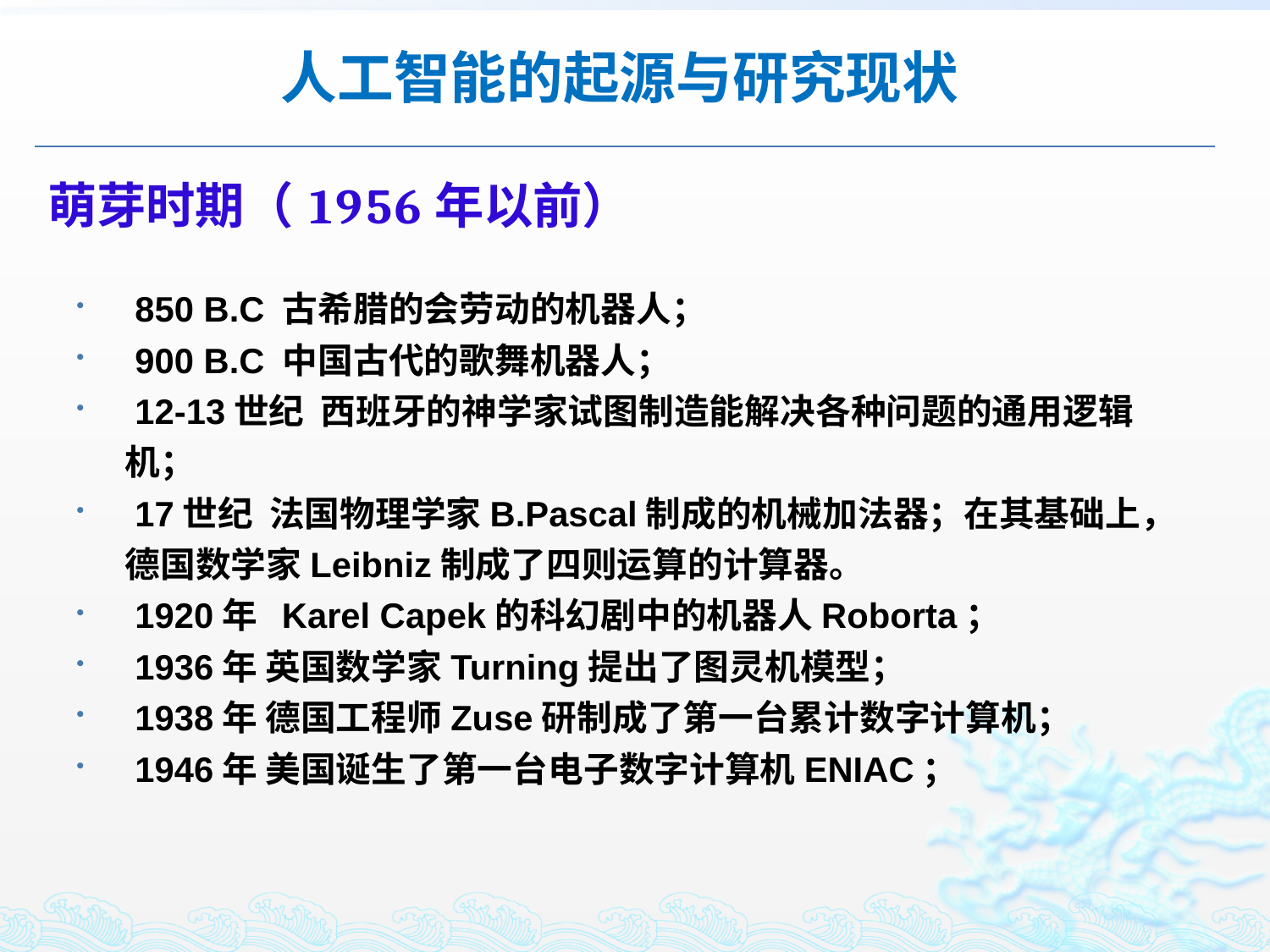

人工智能的起源与研究现状
# 萌芽时期（1956年以前）
 850 B.C 古希腊的会劳动的机器人；
 900 B.C 中国古代的歌舞机器人；
 12-13世纪  西班牙的神学家试图制造能解决各种问题的通用逻辑机；
 17世纪  法国物理学家B.Pascal制成的机械加法器；在其基础上，德国数学家Leibniz制成了四则运算的计算器。
 1920年  Karel Capek的科幻剧中的机器人Roborta；
 1936年 英国数学家Turning提出了图灵机模型；
 1938年 德国工程师Zuse研制成了第一台累计数字计算机；
 1946年 美国诞生了第一台电子数字计算机ENIAC；